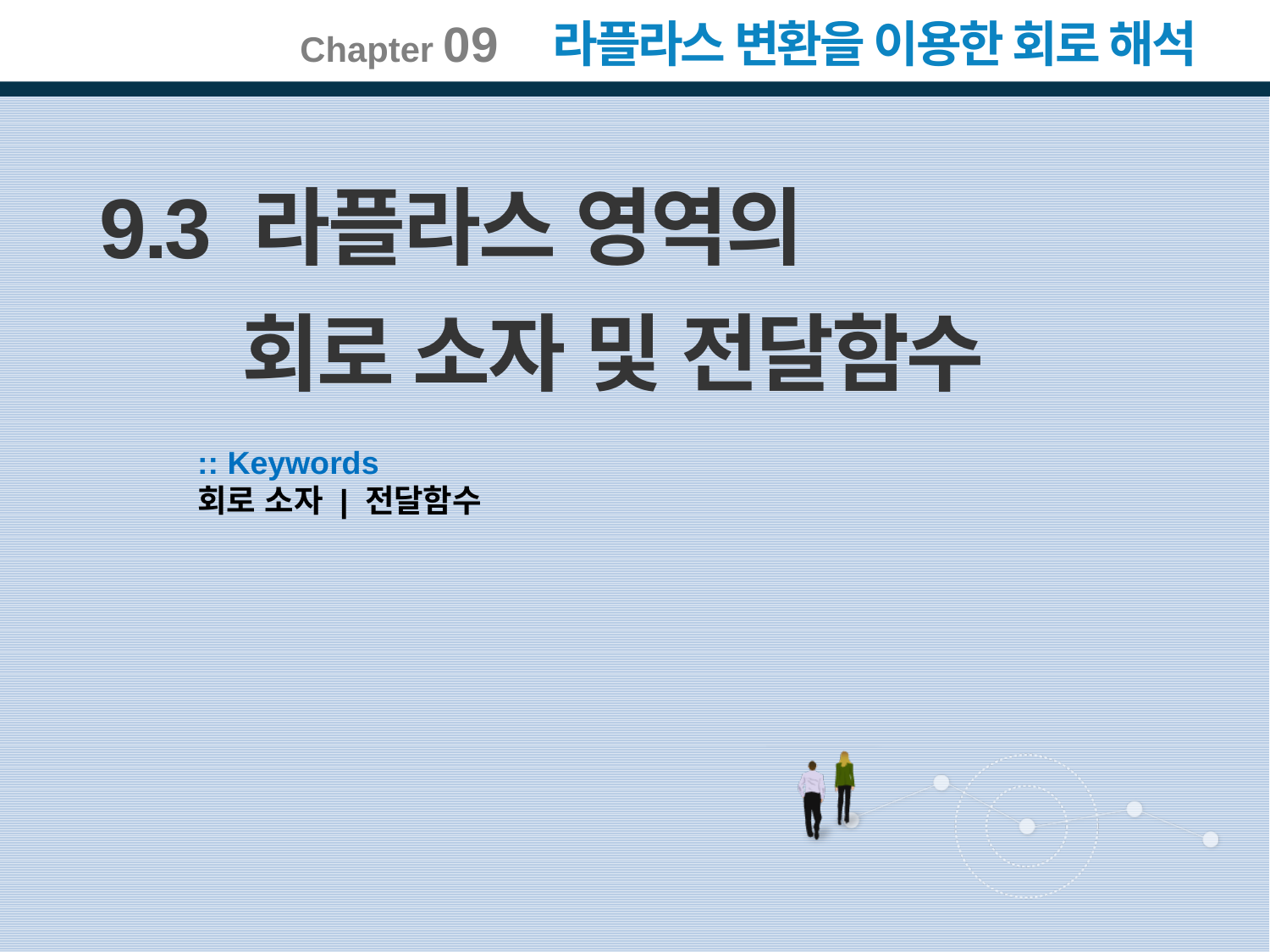

9.3 라플라스 영역의
회로 소자 및 전달함수
:: Keywords
회로 소자 | 전달함수